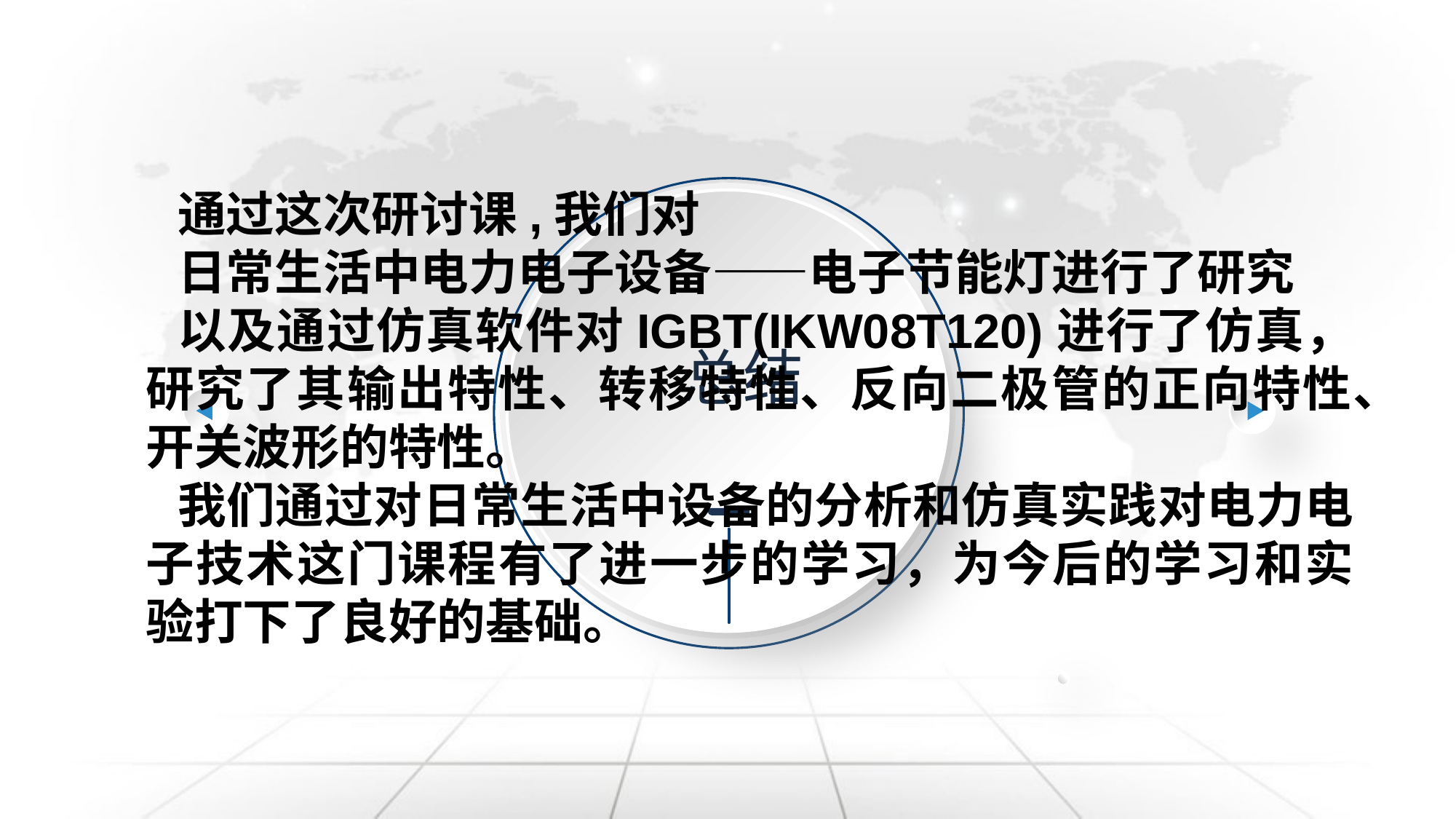

通过这次研讨课,我们对
日常生活中电力电子设备——电子节能灯进行了研究
以及通过仿真软件对IGBT(IKW08T120)进行了仿真，研究了其输出特性、转移特性、反向二极管的正向特性、开关波形的特性。
我们通过对日常生活中设备的分析和仿真实践对电力电子技术这门课程有了进一步的学习，为今后的学习和实验打下了良好的基础。

总结